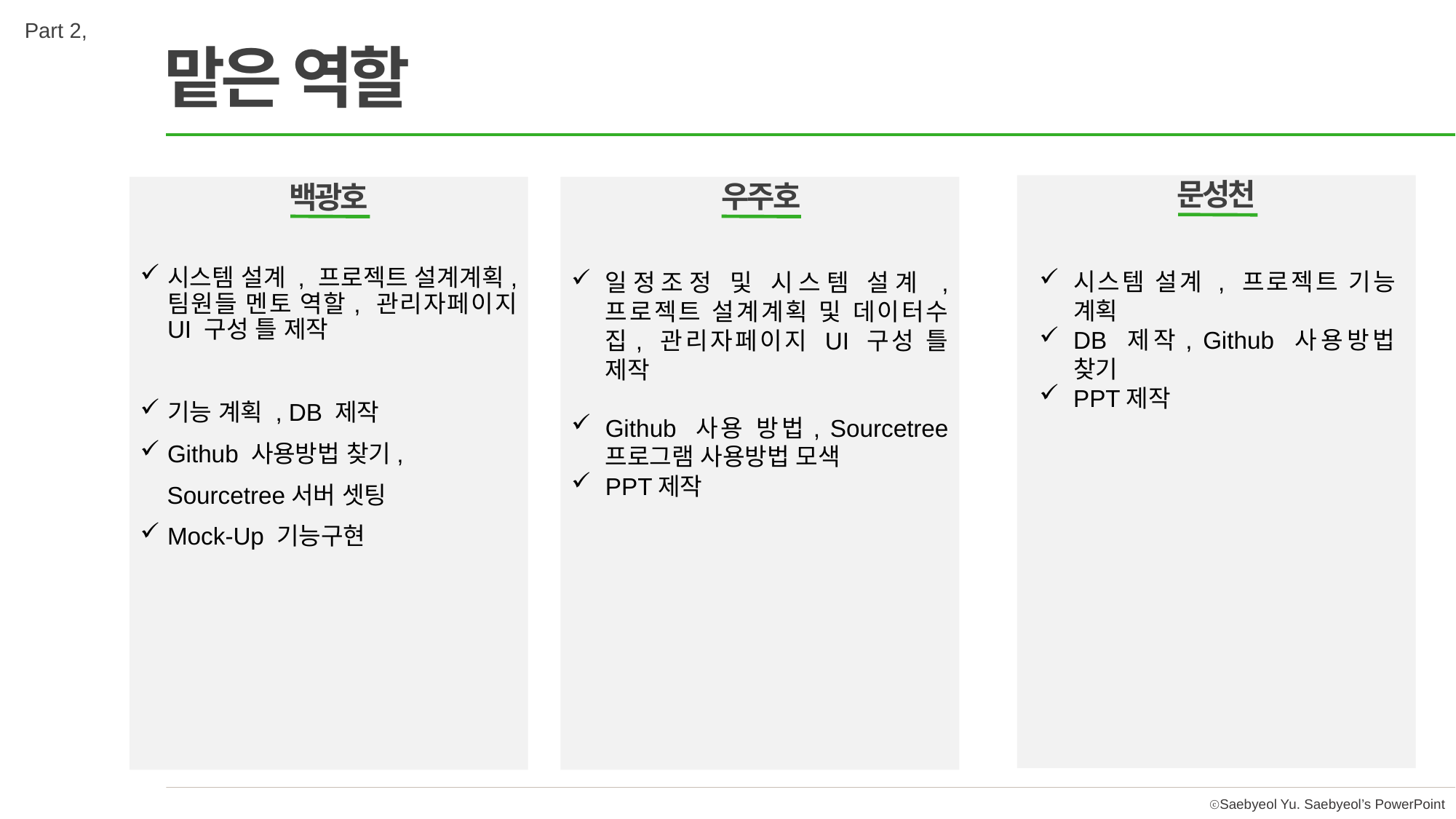

Part 2,
맡은 역할
문성천

우주호

백광호

시스템 설계 , 프로젝트 설계계획, 팀원들 멘토 역할, 관리자페이지 UI 구성 틀 제작

기능 계획 , DB 제작
Github 사용방법 찾기,
    Sourcetree서버 셋팅
Mock-Up 기능구현
시스템 설계 , 프로젝트 기능 계획
DB 제작, Github 사용방법 찾기
PPT제작
일정조정 및 시스템 설계 , 프로젝트 설계계획 및 데이터수집, 관리자페이지 UI 구성 틀 제작

Github 사용 방법, Sourcetree 프로그램 사용방법 모색
PPT제작